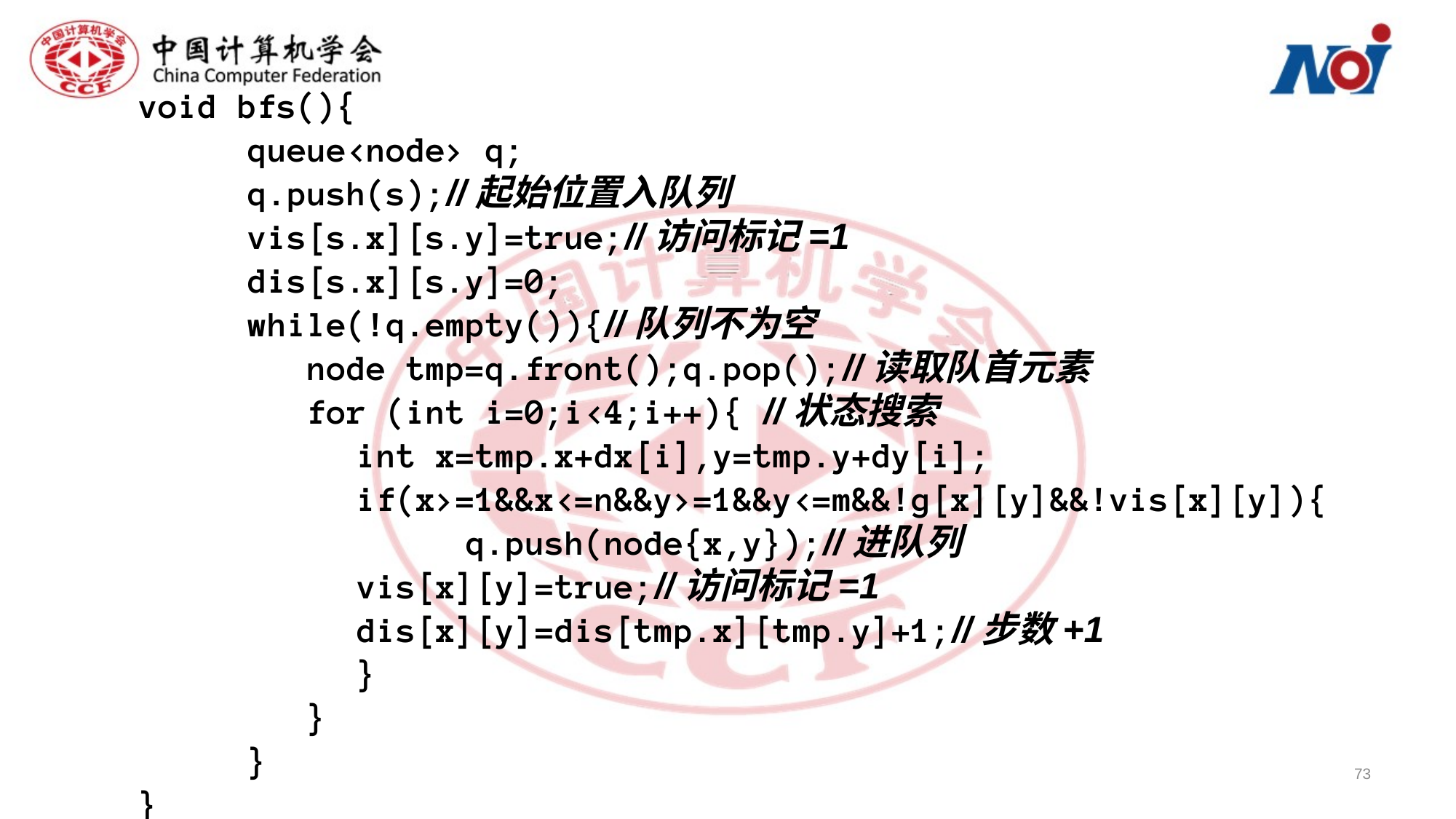

void bfs(){
	queue<node> q;
	q.push(s);//起始位置入队列
	vis[s.x][s.y]=true;//访问标记=1
	dis[s.x][s.y]=0;
	while(!q.empty()){//队列不为空
	   node tmp=q.front();q.pop();//读取队首元素
    	   for (int i=0;i<4;i++){ //状态搜索
     		int x=tmp.x+dx[i],y=tmp.y+dy[i];
     	 	if(x>=1&&x<=n&&y>=1&&y<=m&&!g[x][y]&&!vis[x][y]){
        		q.push(node{x,y});//进队列
           	vis[x][y]=true;//访问标记=1
           	dis[x][y]=dis[tmp.x][tmp.y]+1;//步数+1
		}
	   }
	}
}
73